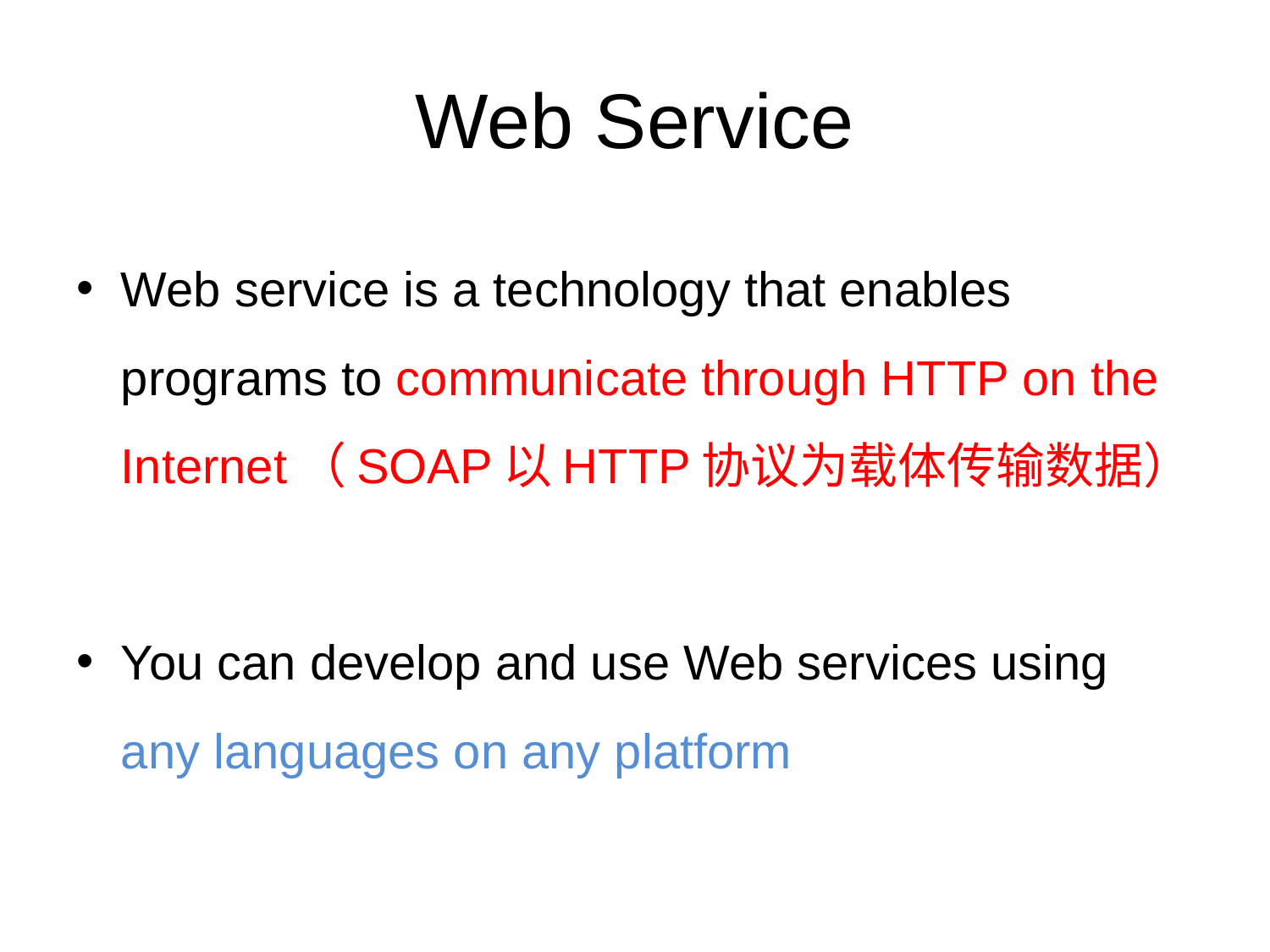

# Web Service
Web service is a technology that enables programs to communicate through HTTP on the Internet（SOAP以HTTP协议为载体传输数据）

You can develop and use Web services using any languages on any platform